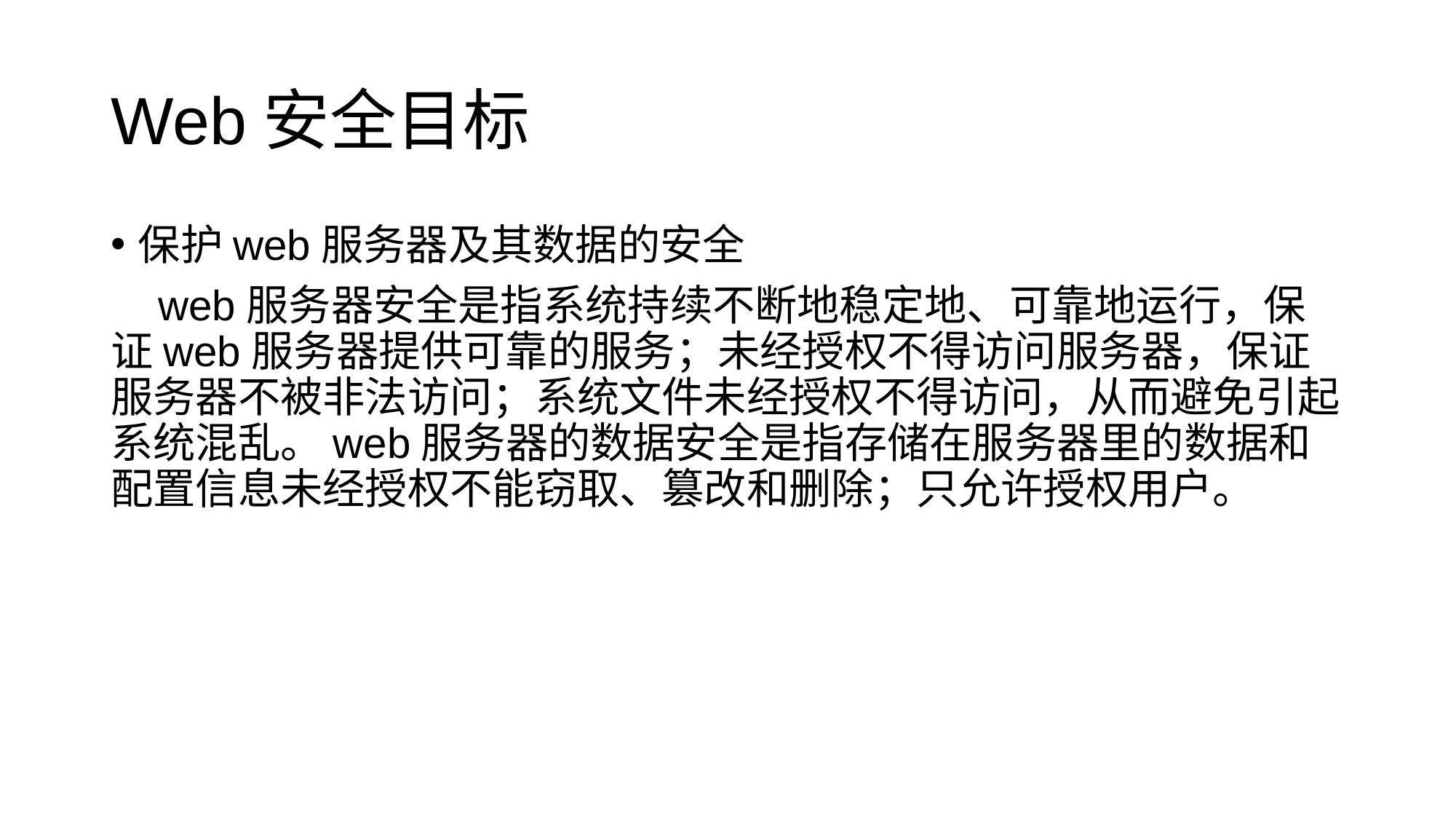

# Web安全目标
保护web服务器及其数据的安全
    web服务器安全是指系统持续不断地稳定地、可靠地运行，保证web服务器提供可靠的服务；未经授权不得访问服务器，保证服务器不被非法访问；系统文件未经授权不得访问，从而避免引起系统混乱。web服务器的数据安全是指存储在服务器里的数据和配置信息未经授权不能窃取、篡改和删除；只允许授权用户。